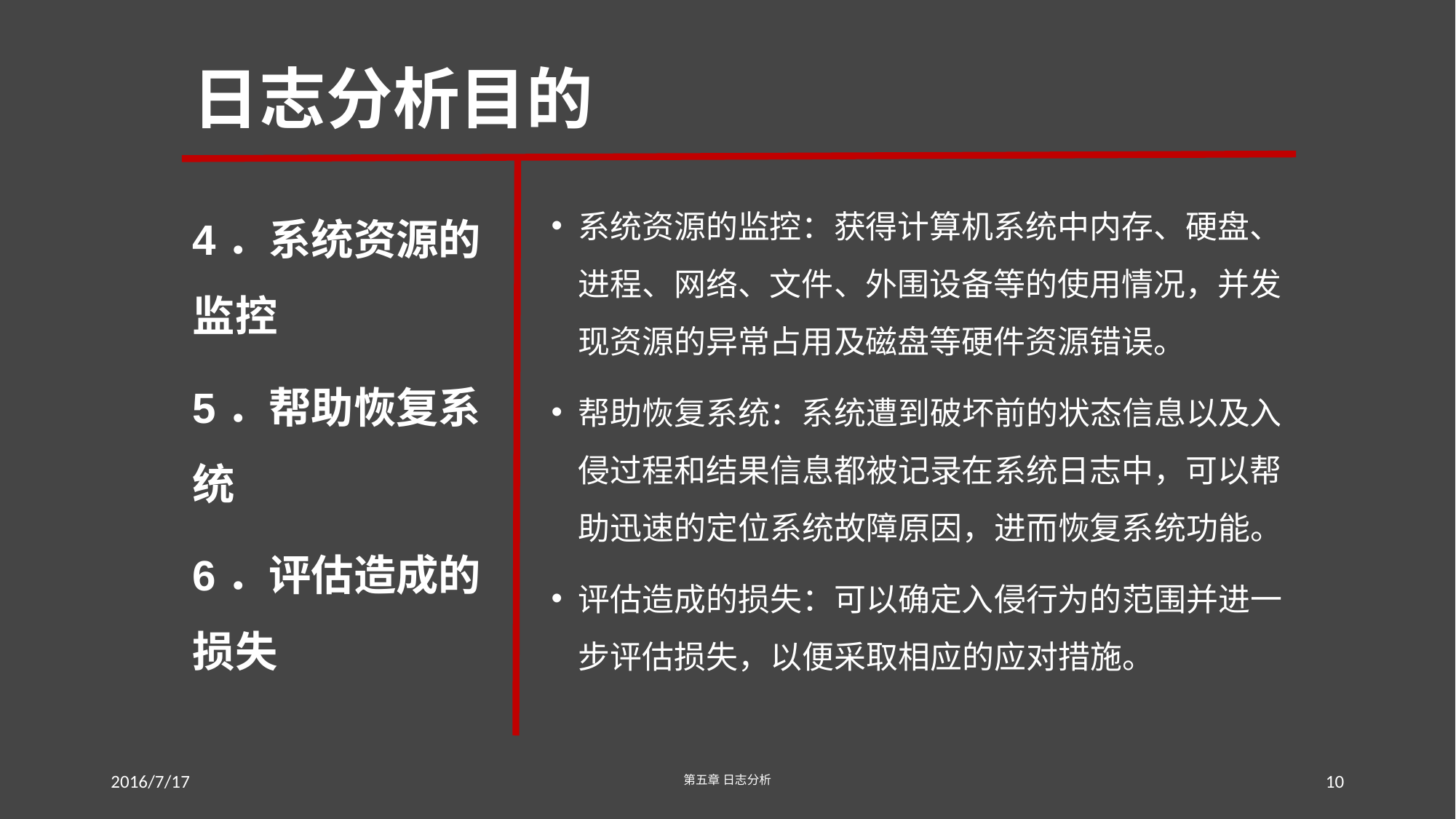

# 日志分析目的
4．系统资源的监控
5．帮助恢复系统
6．评估造成的损失
系统资源的监控：获得计算机系统中内存、硬盘、进程、网络、文件、外围设备等的使用情况，并发现资源的异常占用及磁盘等硬件资源错误。
帮助恢复系统：系统遭到破坏前的状态信息以及入侵过程和结果信息都被记录在系统日志中，可以帮助迅速的定位系统故障原因，进而恢复系统功能。
评估造成的损失：可以确定入侵行为的范围并进一步评估损失，以便采取相应的应对措施。
2016/7/17
第五章 日志分析
10